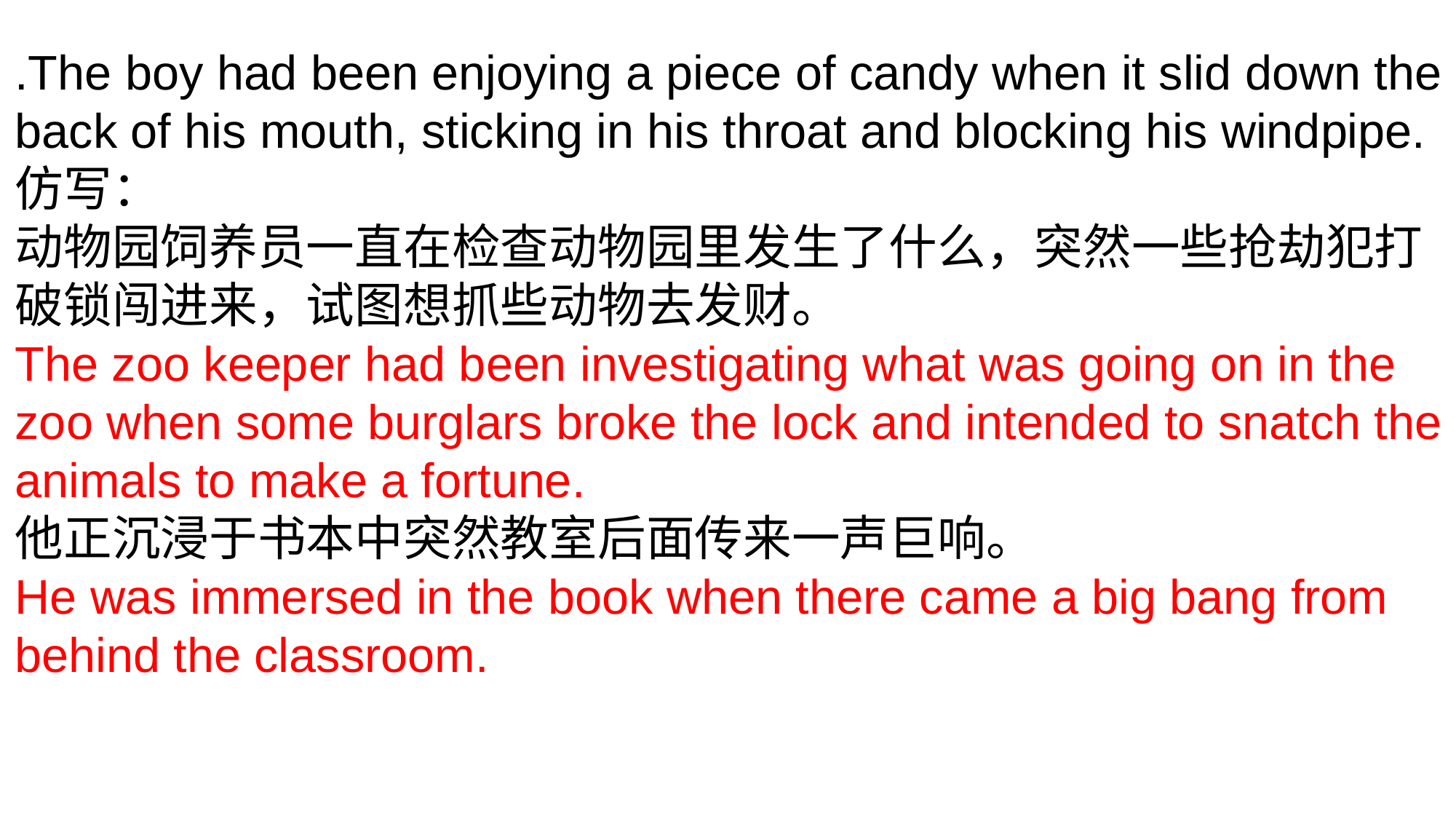

.The boy had been enjoying a piece of candy when it slid down the back of his mouth, sticking in his throat and blocking his windpipe.
仿写：
动物园饲养员一直在检查动物园里发生了什么，突然一些抢劫犯打破锁闯进来，试图想抓些动物去发财。
The zoo keeper had been investigating what was going on in the zoo when some burglars broke the lock and intended to snatch the animals to make a fortune.
他正沉浸于书本中突然教室后面传来一声巨响。
He was immersed in the book when there came a big bang from behind the classroom.